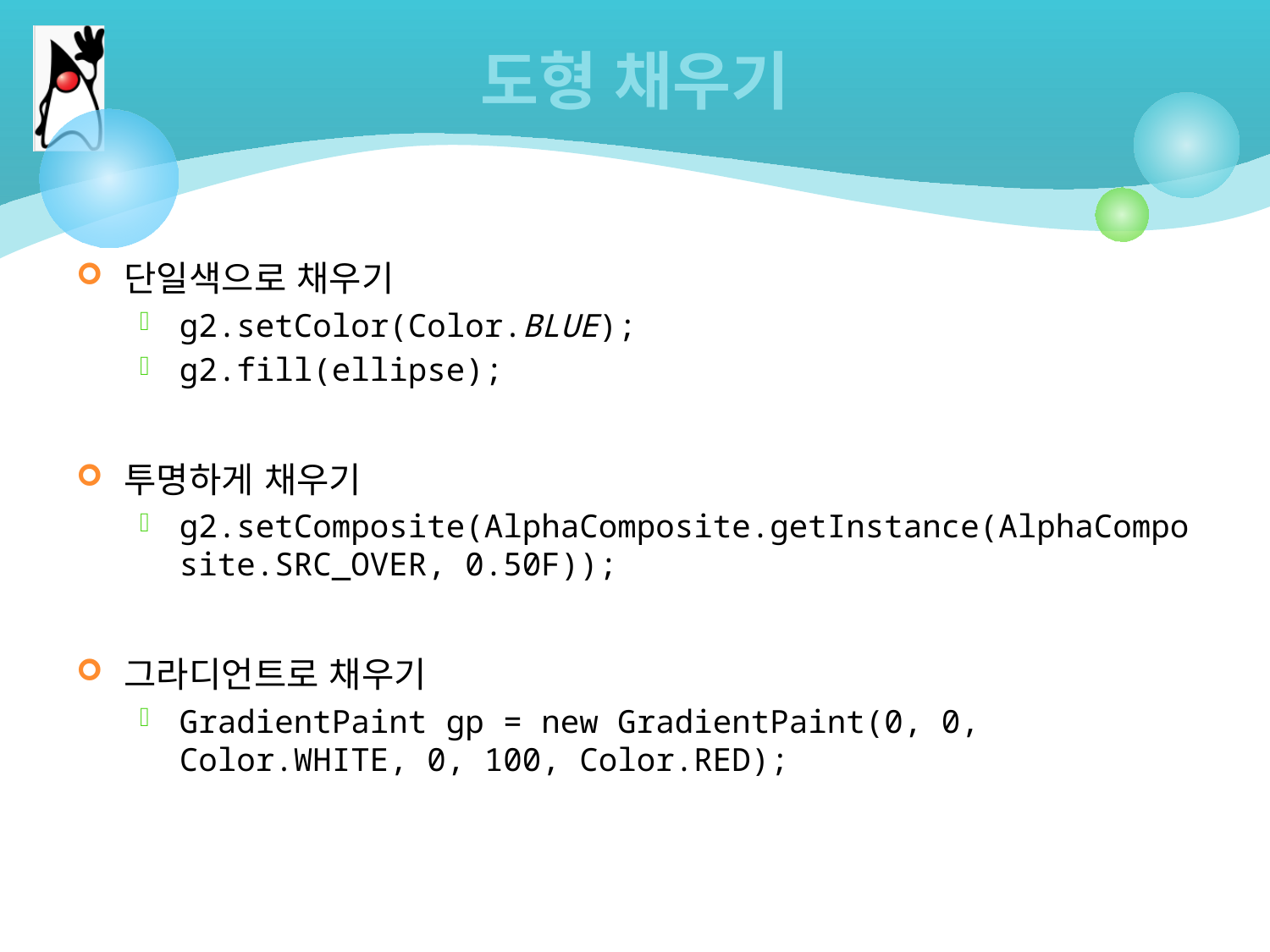

# 도형 채우기
단일색으로 채우기
g2.setColor(Color.BLUE);
g2.fill(ellipse);

투명하게 채우기
g2.setComposite(AlphaComposite.getInstance(AlphaComposite.SRC_OVER, 0.50F));

그라디언트로 채우기
GradientPaint gp = new GradientPaint(0, 0, Color.WHITE, 0, 100, Color.RED);